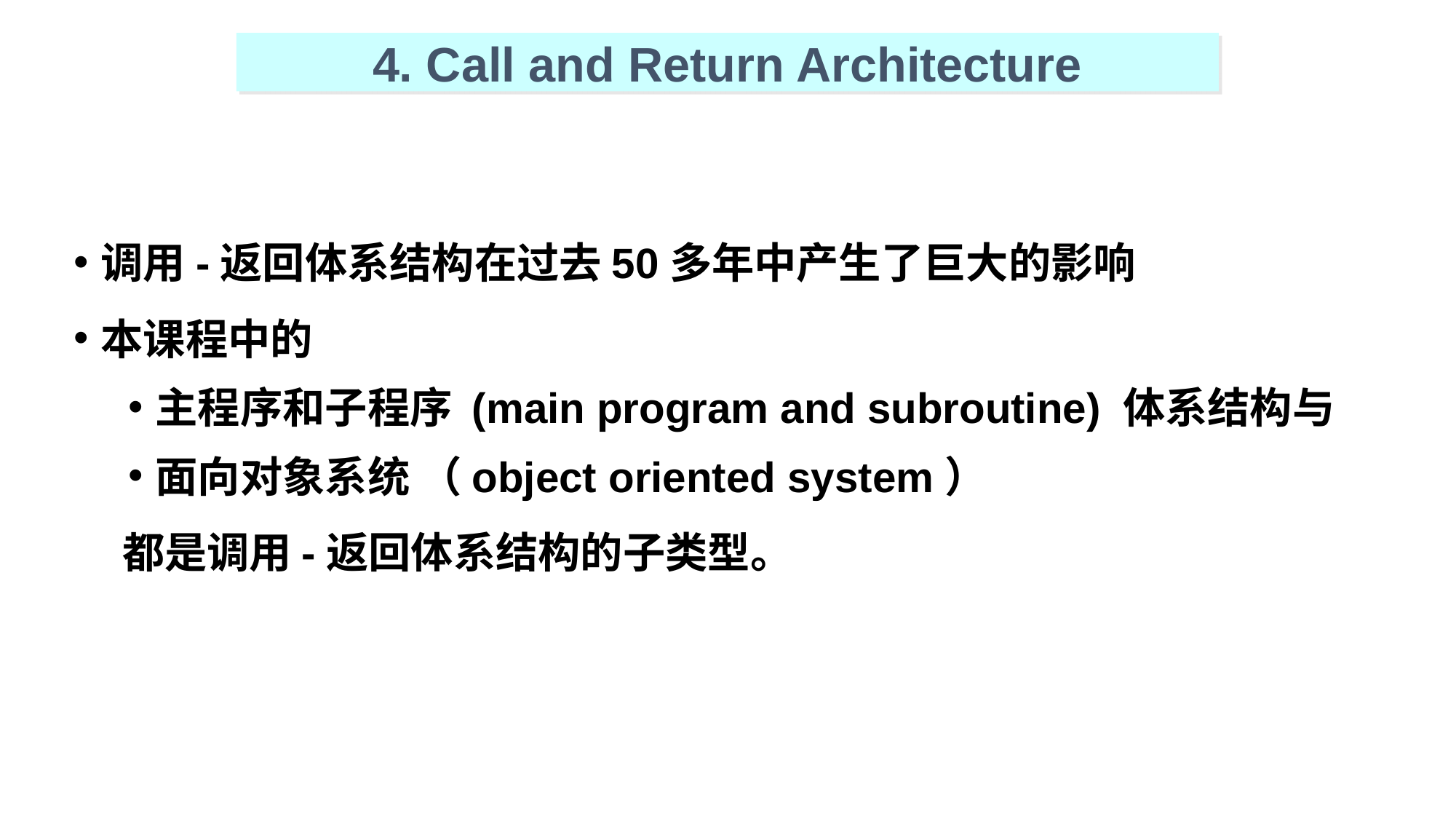

4. Call and Return Architecture
调用-返回体系结构在过去50多年中产生了巨大的影响
本课程中的
主程序和子程序 (main program and subroutine) 体系结构与
面向对象系统 （object oriented system）
    都是调用-返回体系结构的子类型。